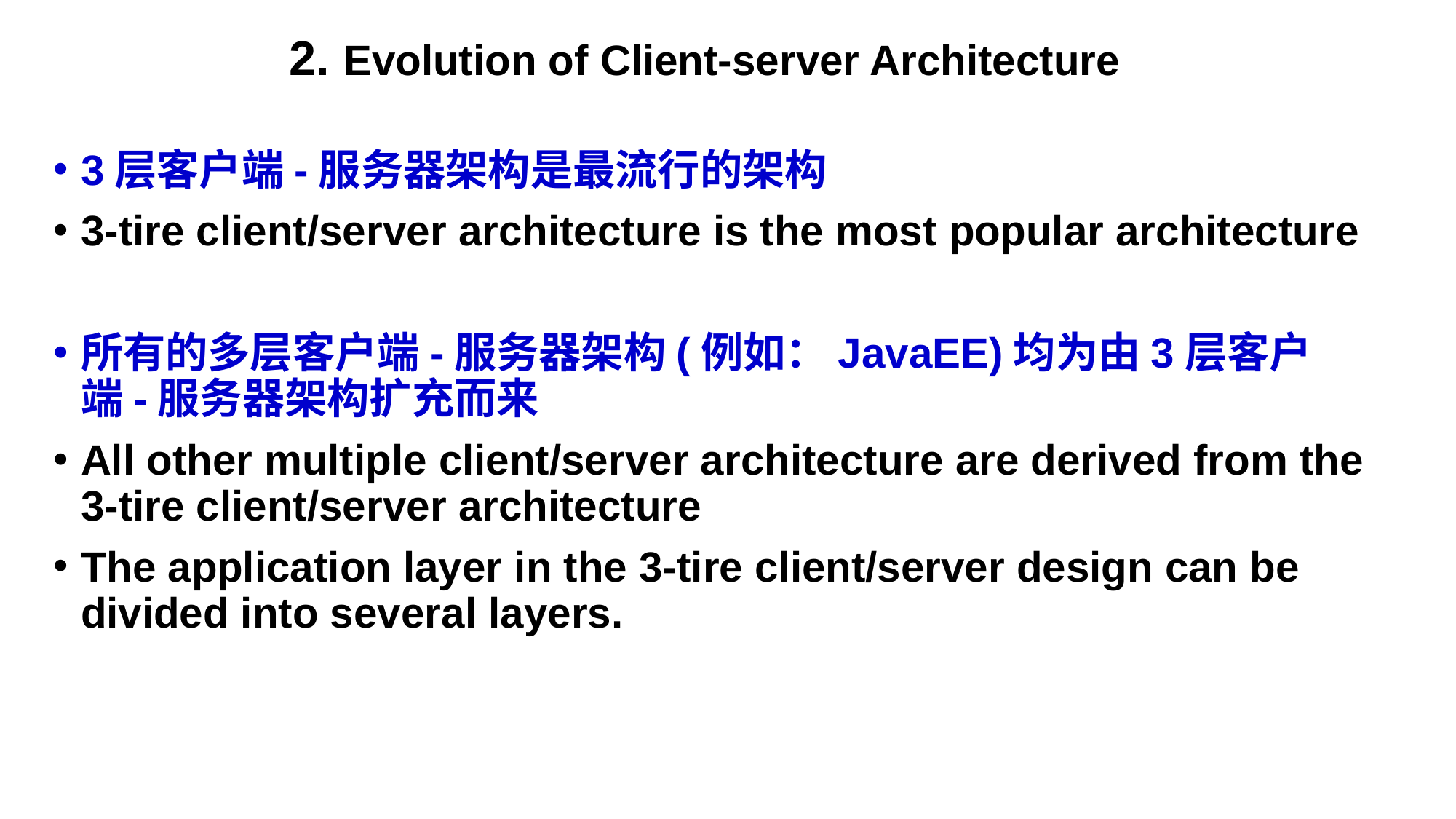

Evolution of Client-server Architecture
3层客户端-服务器架构是最流行的架构
3-tire client/server architecture is the most popular architecture

所有的多层客户端-服务器架构(例如：JavaEE)均为由3层客户端-服务器架构扩充而来
All other multiple client/server architecture are derived from the 3-tire client/server architecture
The application layer in the 3-tire client/server design can be divided into several layers.